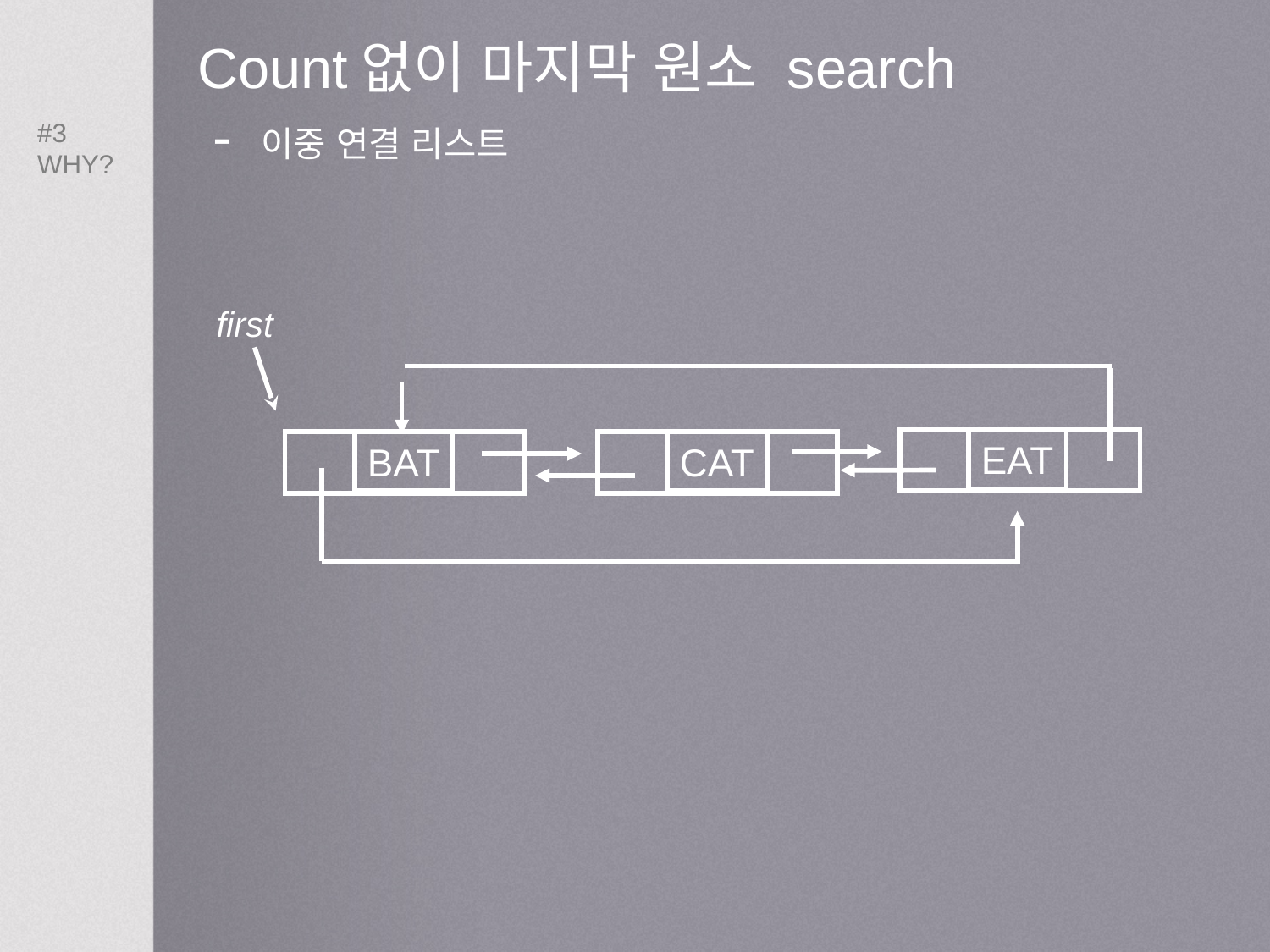

Count없이 마지막 원소 search
 - 이중 연결 리스트
#3 WHY?
first

EAT

BAT

CAT